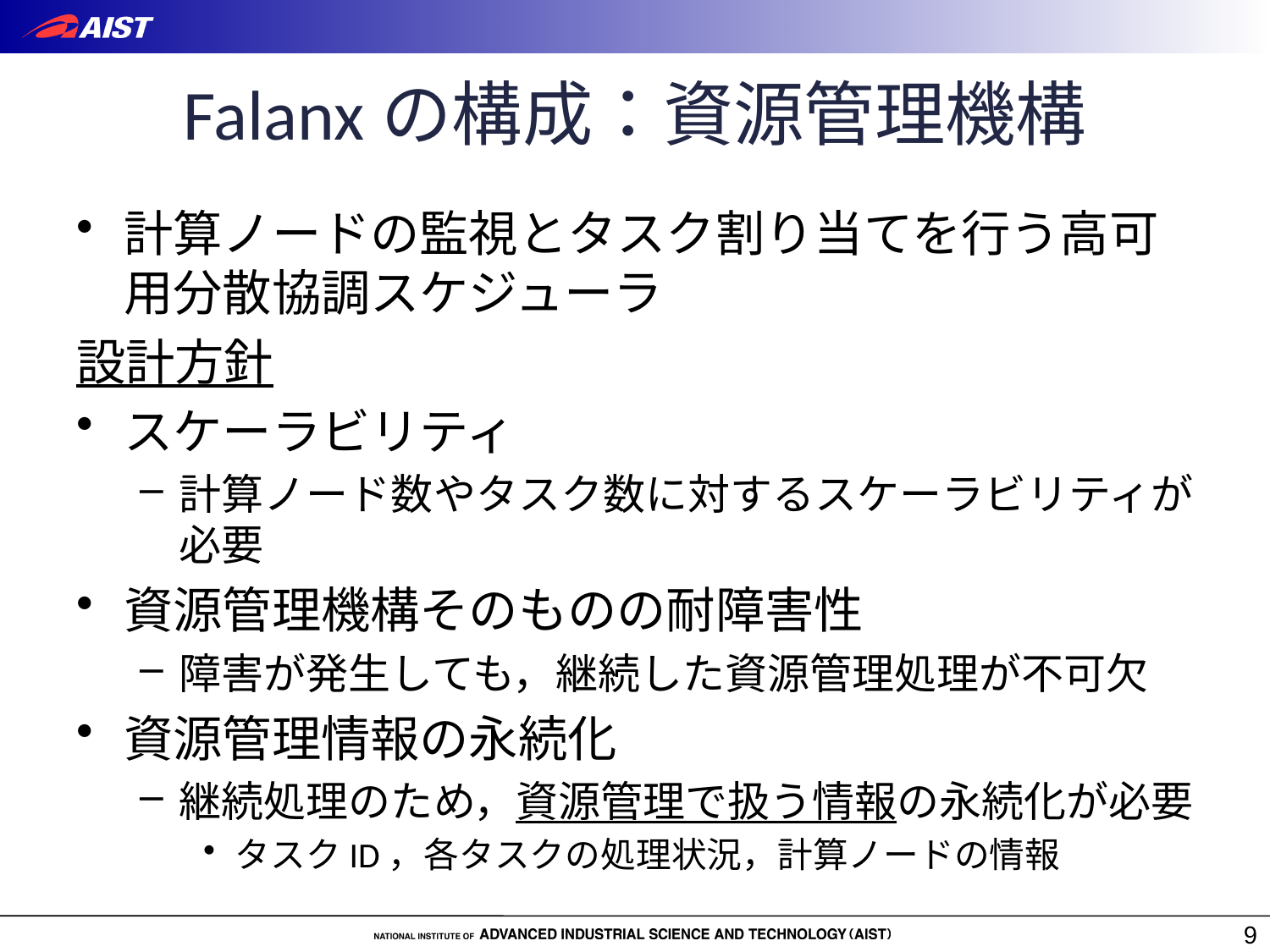

# Falanxの構成：資源管理機構
計算ノードの監視とタスク割り当てを行う高可用分散協調スケジューラ
設計方針
スケーラビリティ
計算ノード数やタスク数に対するスケーラビリティが必要
資源管理機構そのものの耐障害性
障害が発生しても，継続した資源管理処理が不可欠
資源管理情報の永続化
継続処理のため，資源管理で扱う情報の永続化が必要
タスクID，各タスクの処理状況，計算ノードの情報

9